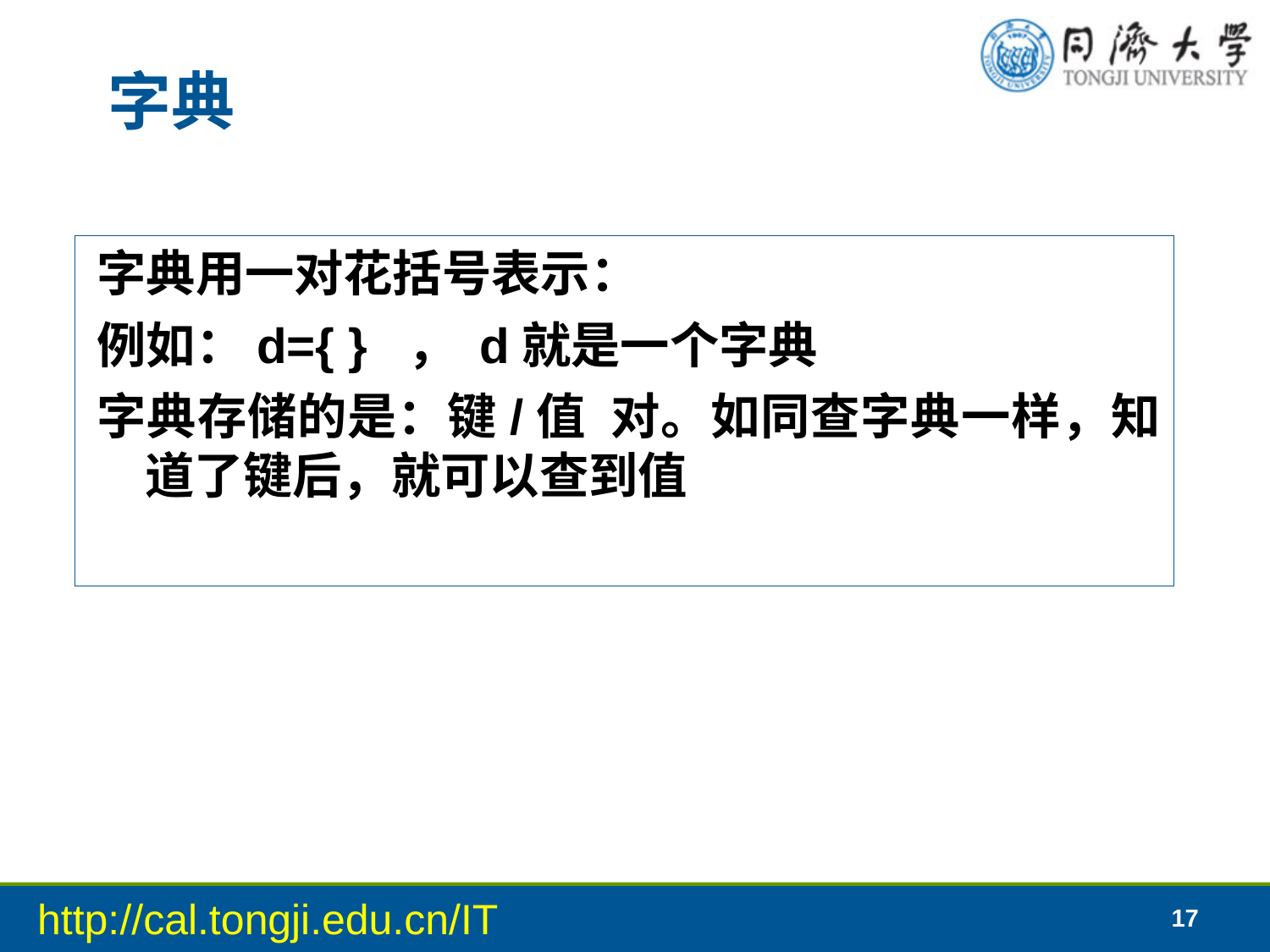

# 字典
字典用一对花括号表示：
例如：d={ }  ， d就是一个字典
字典存储的是：键/值  对。如同查字典一样，知道了键后，就可以查到值